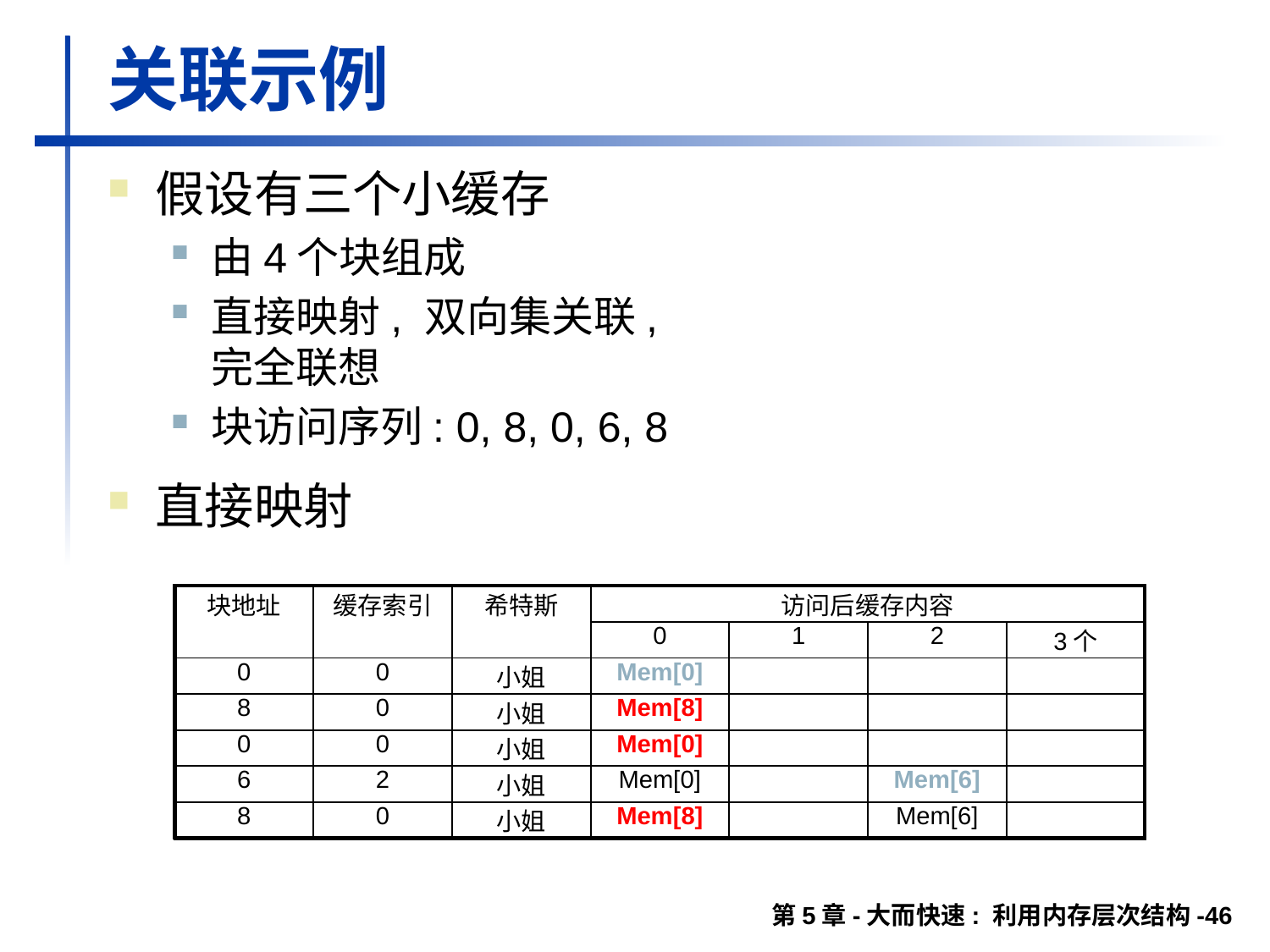

# 关联示例
假设有三个小缓存
由4个块组成
直接映射, 双向集关联,
完全联想
块访问序列: 0, 8, 0, 6, 8
直接映射
| 块地址 | 缓存索引 | 希特斯 | 访问后缓存内容 |  |  |  |
| --- | --- | --- | --- | --- | --- | --- |
|  |  |  | 0 | 1 | 2 | 3个 |
| 0 | 0 | 小姐 | Mem[0] |  |  |  |
| 8 | 0 | 小姐 | Mem[8] |  |  |  |
| 0 | 0 | 小姐 | Mem[0] |  |  |  |
| 6 | 2 | 小姐 | Mem[0] |  | Mem[6] |  |
| 8 | 0 | 小姐 | Mem[8] |  | Mem[6] |  |
第5章-大而快速: 利用内存层次结构-46